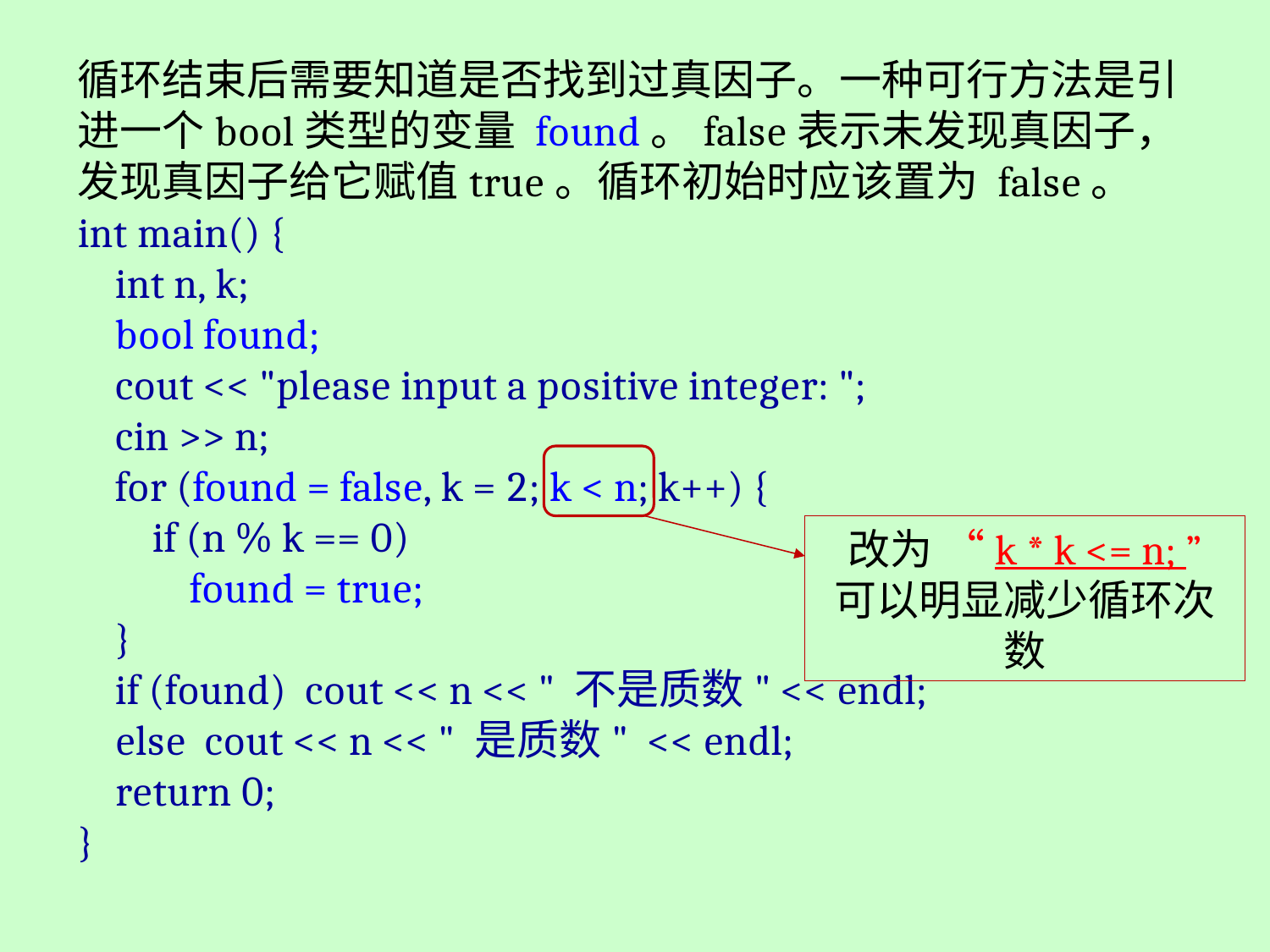

循环结束后需要知道是否找到过真因子。一种可行方法是引进一个bool类型的变量 found。false表示未发现真因子，发现真因子给它赋值true。循环初始时应该置为 false。
int main() {
    int n, k;
    bool found;
    cout << "please input a positive integer: ";
    cin >> n;
    for (found = false, k = 2; k < n; k++) {
        if (n % k == 0)
            found = true;
    }
    if (found)  cout << n << " 不是质数" << endl;
    else  cout << n << " 是质数"  << endl;
    return 0;
}

改为 “k * k <= n; ” 可以明显减少循环次数
71